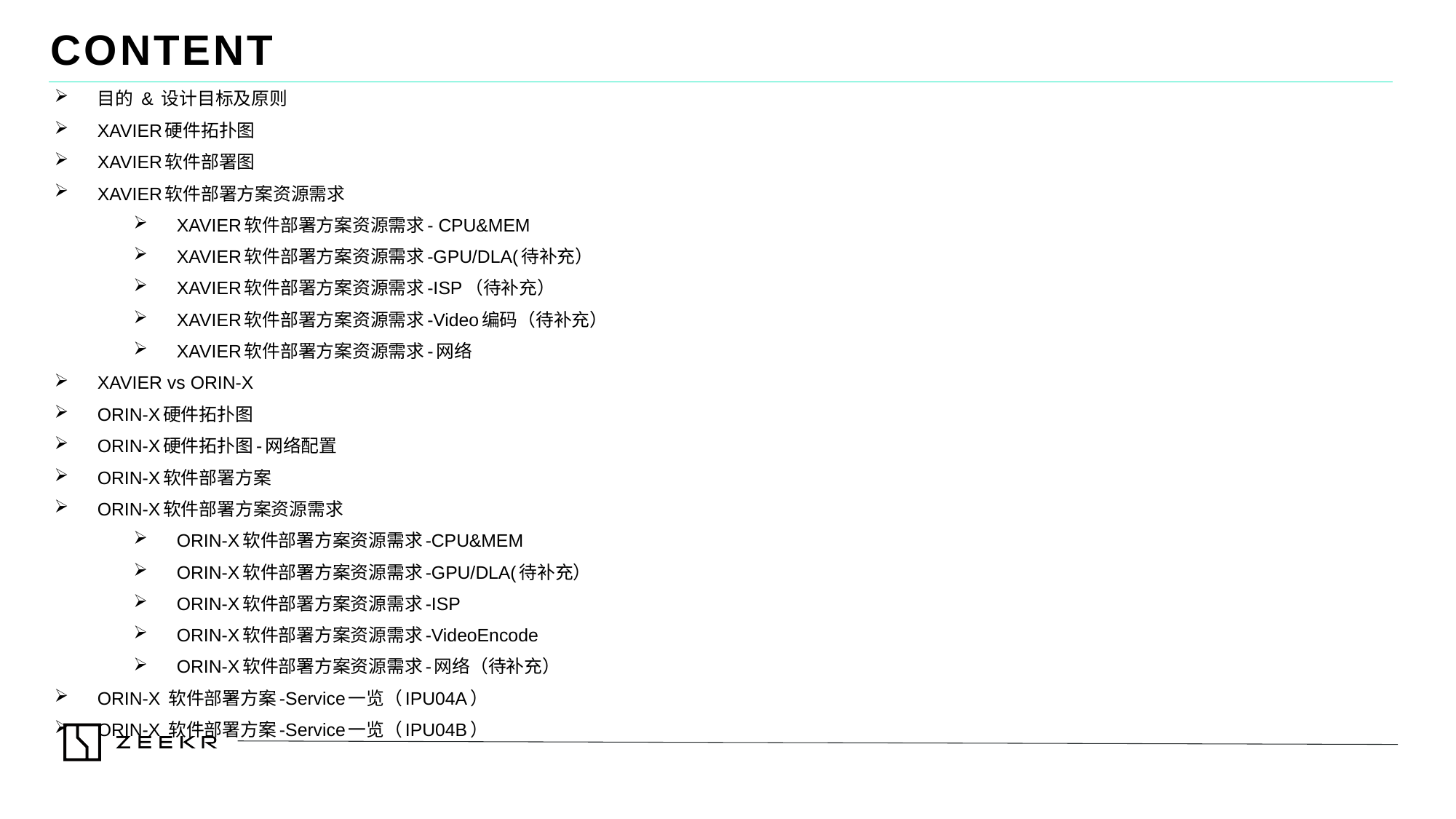

CONTENT
目的 & 设计目标及原则
XAVIER硬件拓扑图
XAVIER软件部署图
XAVIER软件部署方案资源需求
XAVIER软件部署方案资源需求- CPU&MEM
XAVIER软件部署方案资源需求-GPU/DLA(待补充）
XAVIER软件部署方案资源需求-ISP（待补充）
XAVIER软件部署方案资源需求-Video编码（待补充）
XAVIER软件部署方案资源需求-网络
XAVIER vs ORIN-X
ORIN-X硬件拓扑图
ORIN-X硬件拓扑图-网络配置
ORIN-X软件部署方案
ORIN-X软件部署方案资源需求
ORIN-X软件部署方案资源需求-CPU&MEM
ORIN-X软件部署方案资源需求-GPU/DLA(待补充）
ORIN-X软件部署方案资源需求-ISP
ORIN-X软件部署方案资源需求-VideoEncode
ORIN-X软件部署方案资源需求-网络（待补充）
ORIN-X 软件部署方案-Service一览（IPU04A）
ORIN-X 软件部署方案-Service一览（IPU04B）

2